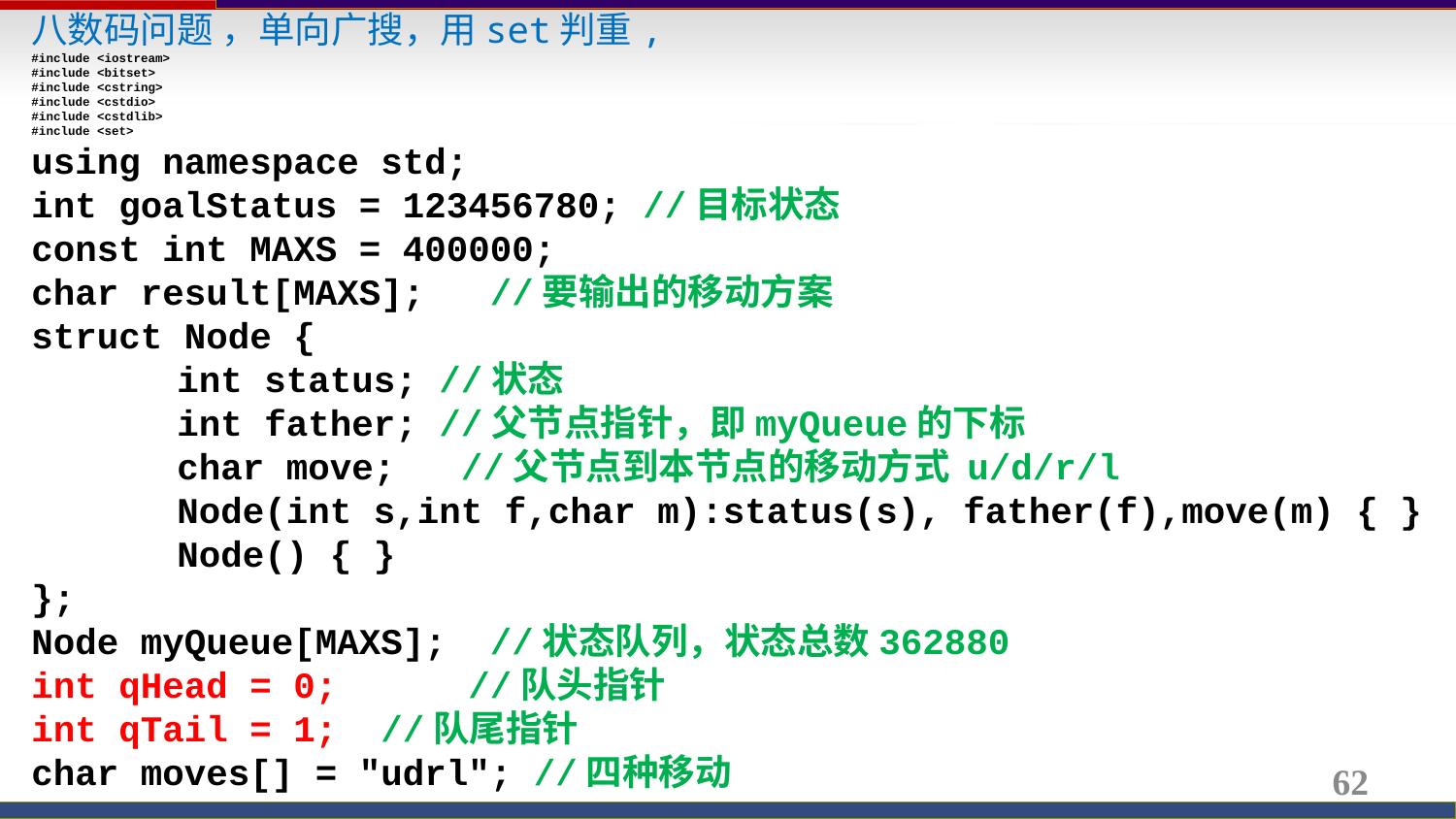

八数码问题 ，单向广搜，用set判重,
#include <iostream>
#include <bitset>
#include <cstring>
#include <cstdio>
#include <cstdlib>
#include <set>
using namespace std;
int goalStatus = 123456780; //目标状态
const int MAXS = 400000;
char result[MAXS];   //要输出的移动方案
struct Node {
	int status; //状态
	int father; //父节点指针，即myQueue的下标
	char move;   //父节点到本节点的移动方式 u/d/r/l
	Node(int s,int f,char m):status(s), father(f),move(m) { }
	Node() { }
};
Node myQueue[MAXS];  //状态队列，状态总数362880
int qHead = 0;	//队头指针
int qTail = 1;  //队尾指针
char moves[] = "udrl"; //四种移动